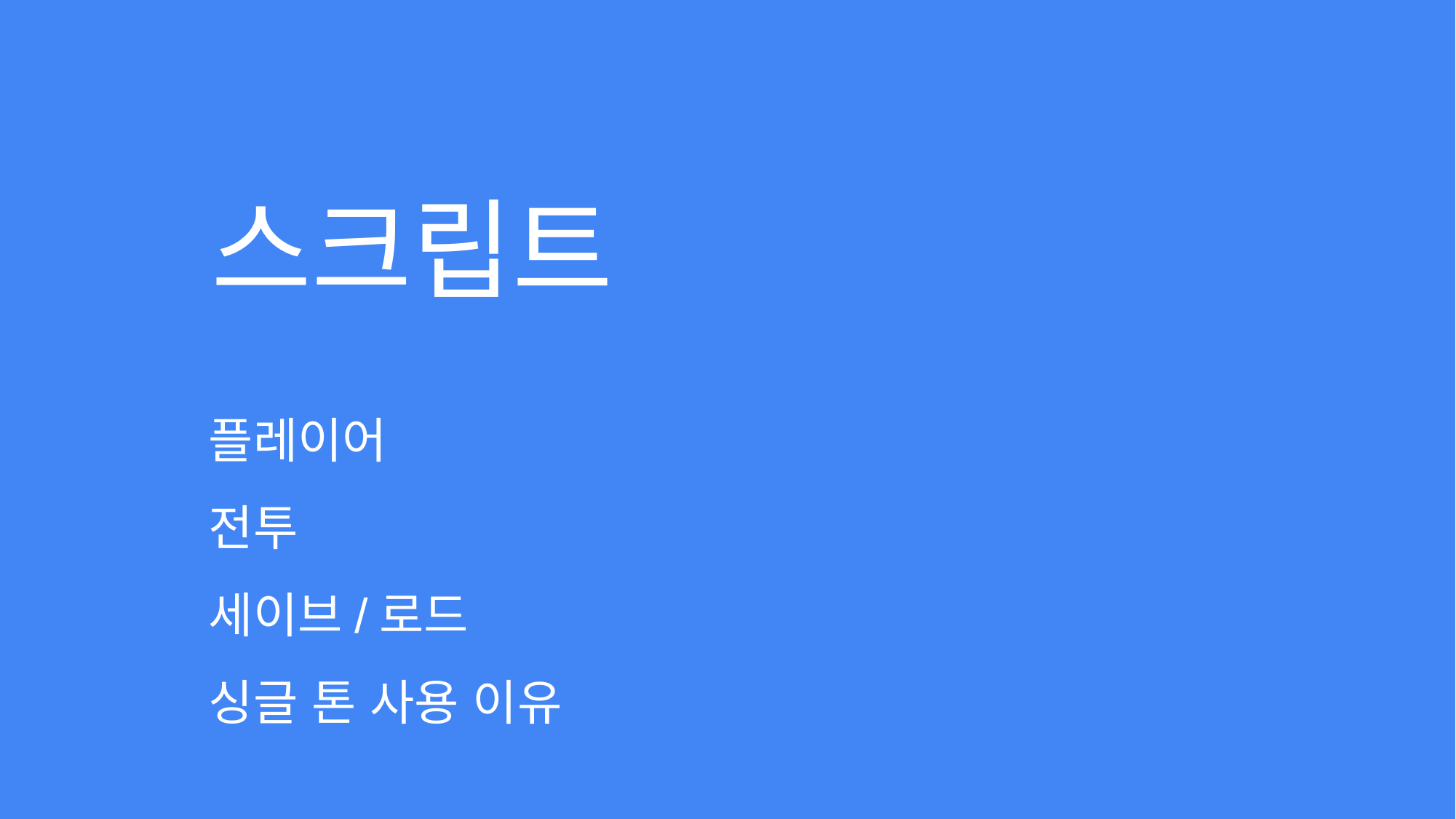

스크립트
플레이어
전투
세이브/로드
싱글 톤 사용 이유